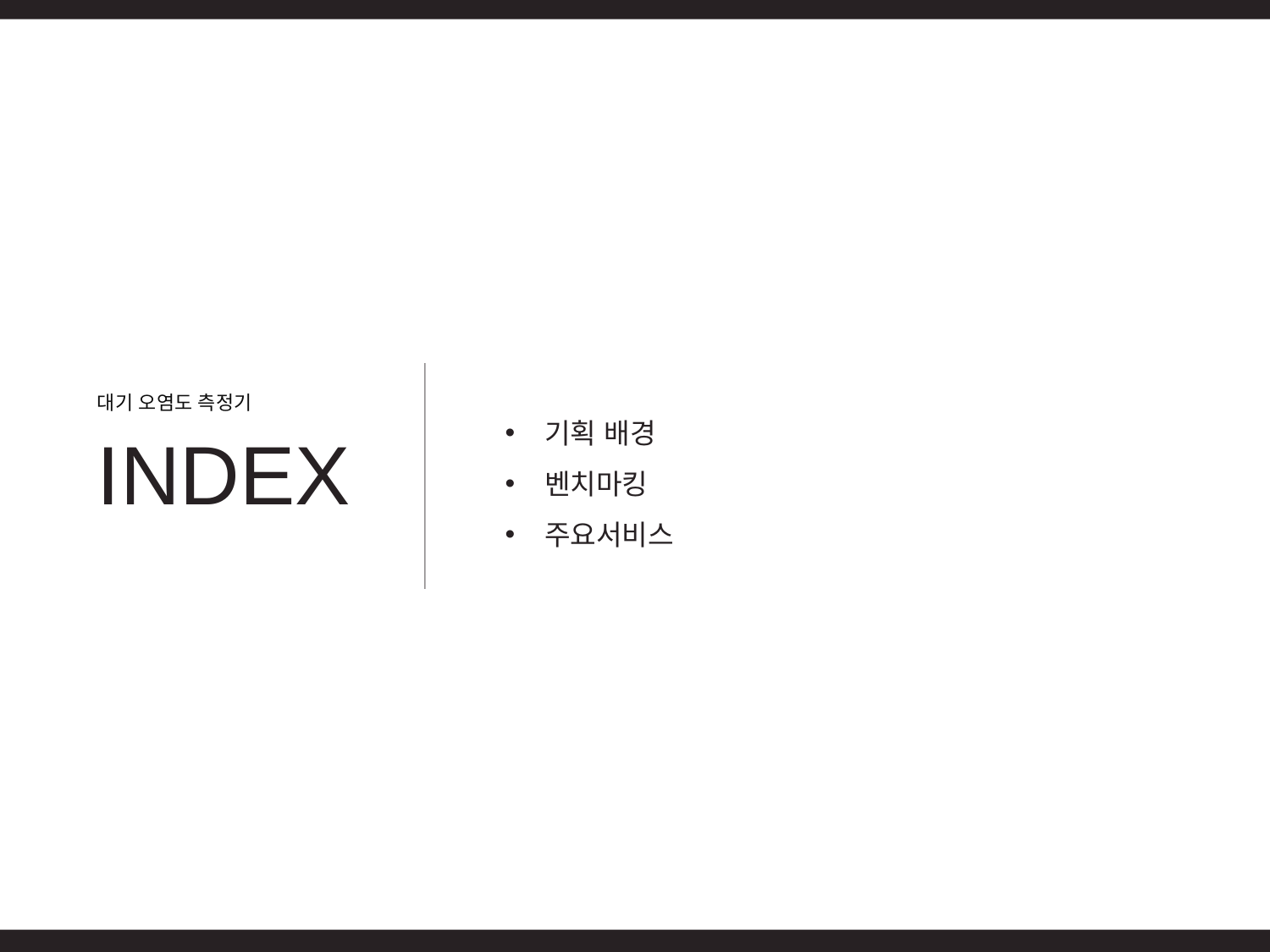

대기 오염도 측정기
기획 배경
벤치마킹
주요서비스
INDEX